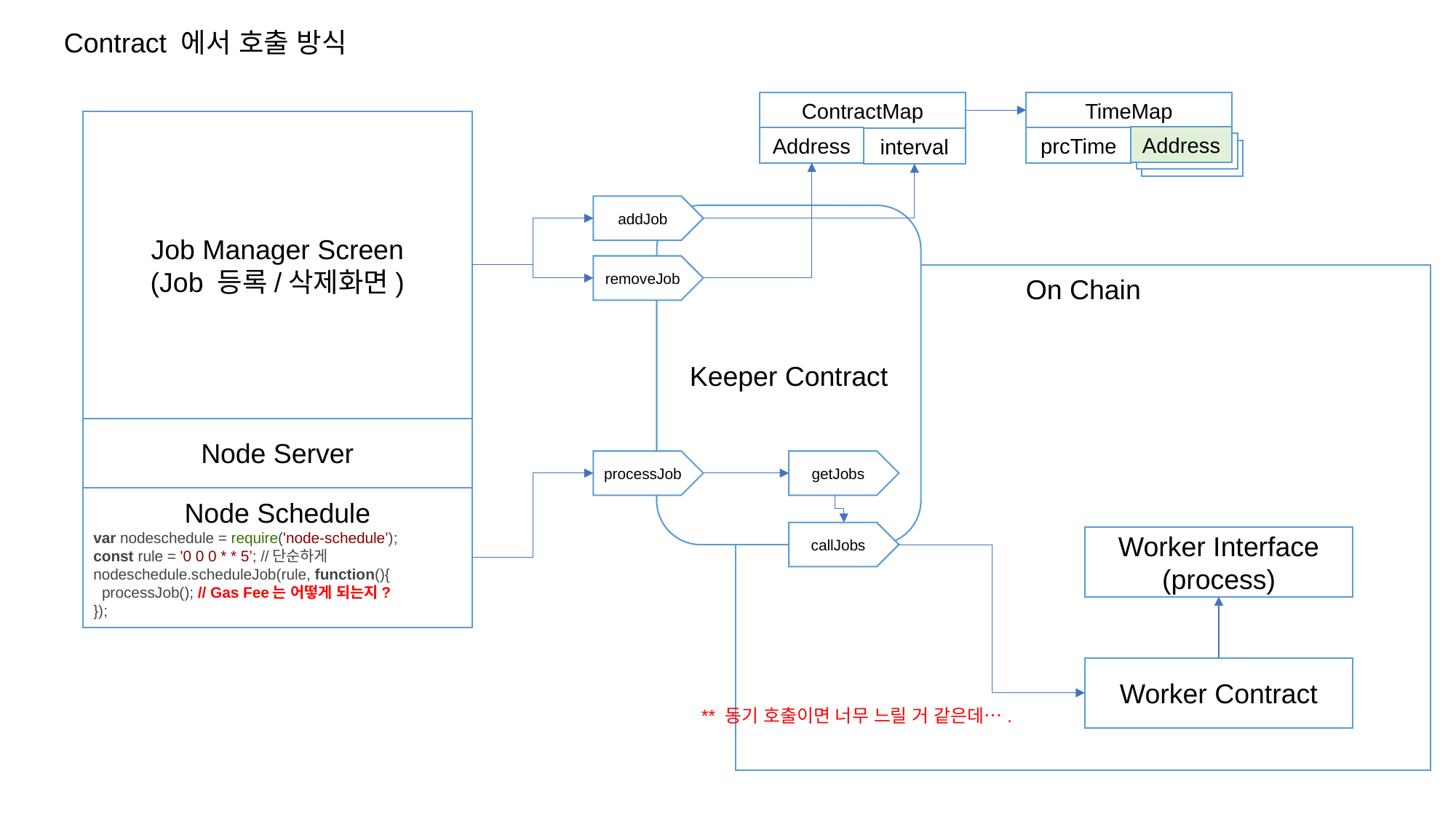

Contract 에서 호출 방식
ContractMap
TimeMap
Job Manager Screen
(Job 등록/삭제화면)
Address
Address
prcTime
interval
Address
Address
addJob
Keeper Contract
removeJob
On Chain

Node Server
processJob
getJobs

Node Schedule
var nodeschedule = require('node-schedule’);
const rule = '0 0 0 * * 5’; //단순하게
nodeschedule.scheduleJob(rule, function(){
  processJob(); // Gas Fee는 어떻게 되는지?
});​

callJobs
Worker Interface
(process)
Worker Contract
** 동기 호출이면 너무 느릴 거 같은데….